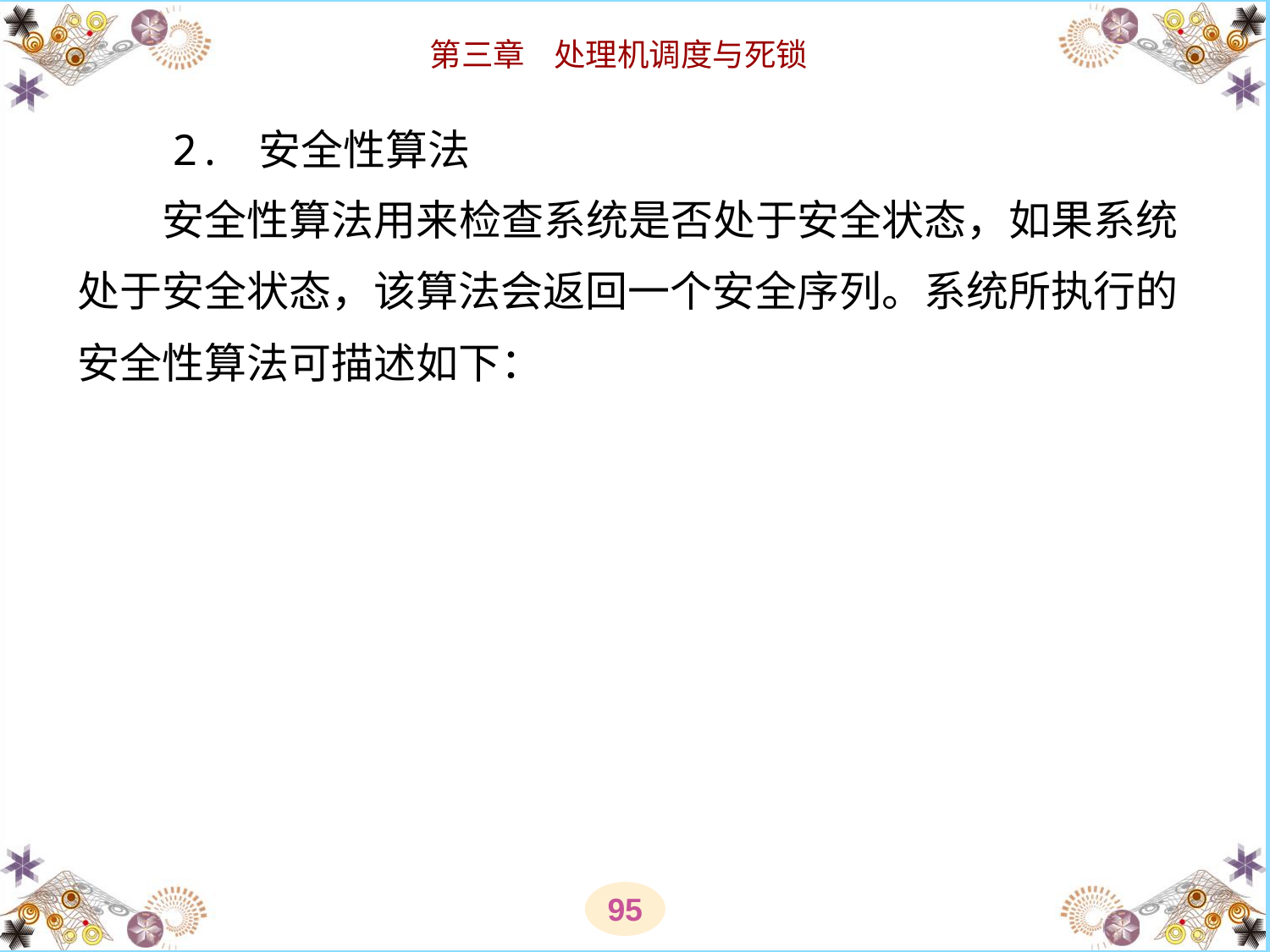

# 2. 安全性算法 　　安全性算法用来检查系统是否处于安全状态，如果系统处于安全状态，该算法会返回一个安全序列。系统所执行的安全性算法可描述如下：